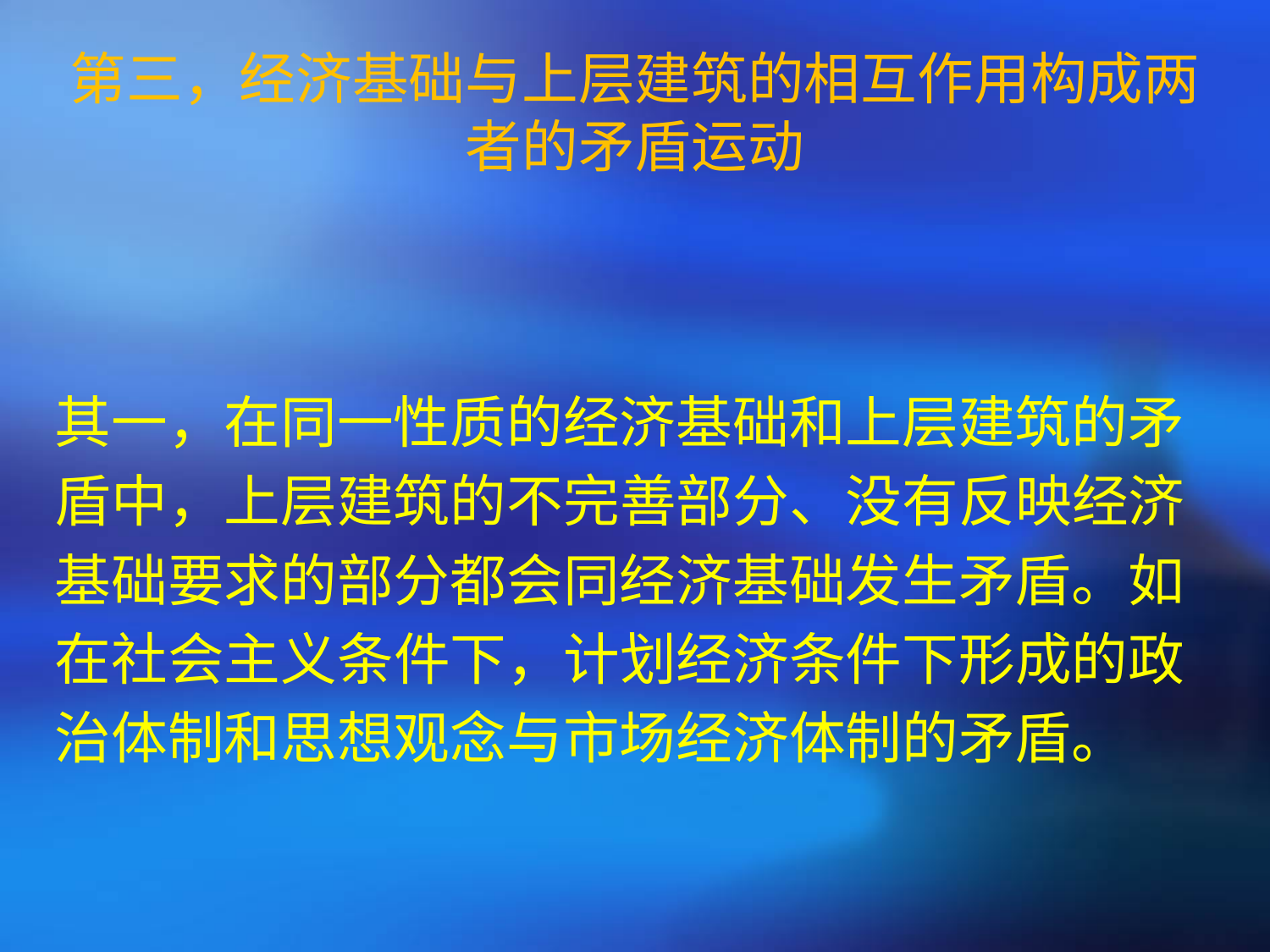

# 第三，经济基础与上层建筑的相互作用构成两者的矛盾运动

其一，在同一性质的经济基础和上层建筑的矛
盾中，上层建筑的不完善部分、没有反映经济
基础要求的部分都会同经济基础发生矛盾。如
在社会主义条件下，计划经济条件下形成的政
治体制和思想观念与市场经济体制的矛盾。